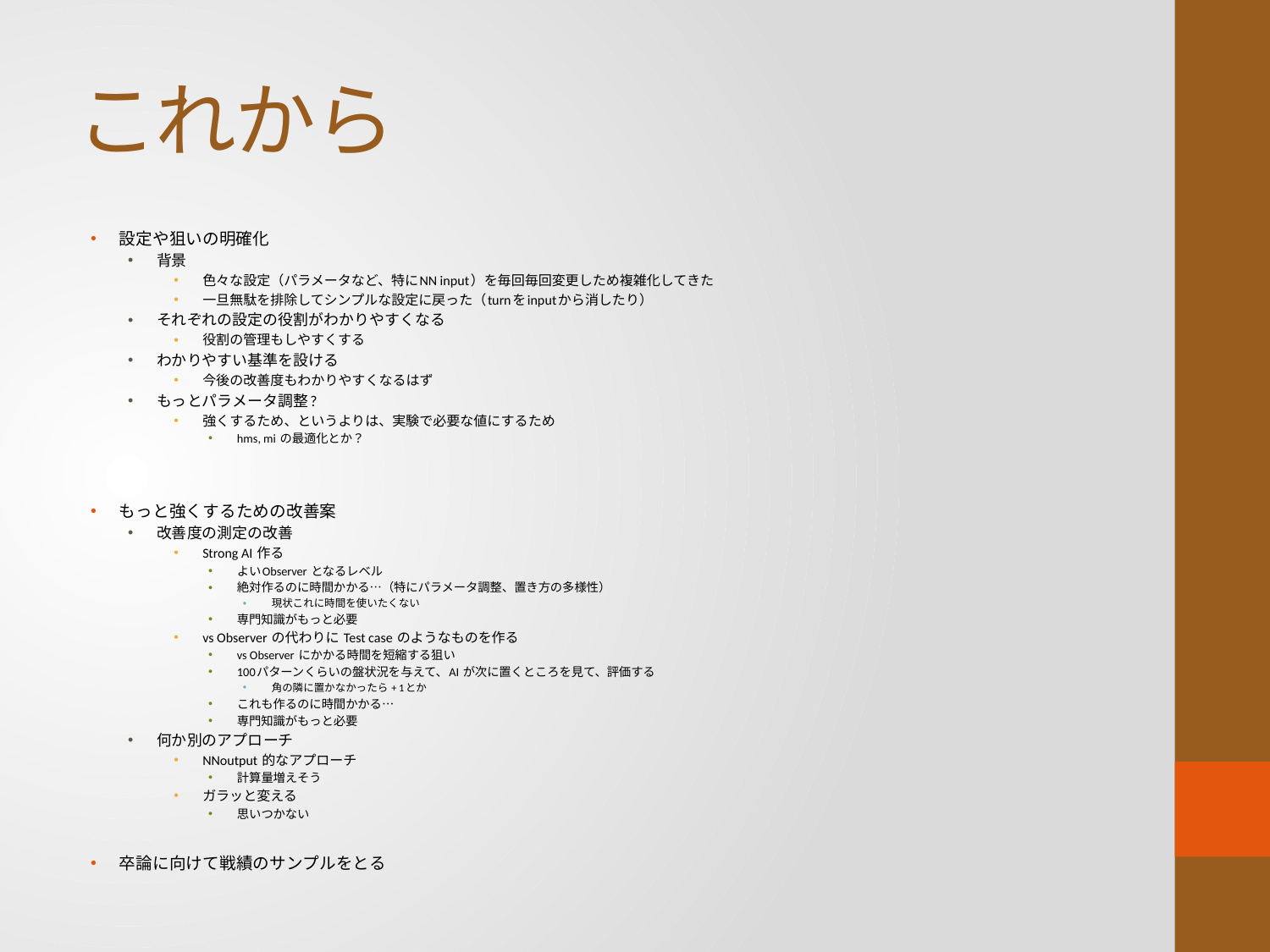

# これから
設定や狙いの明確化
背景
色々な設定（パラメータなど、特にNN input）を毎回毎回変更しため複雑化してきた
一旦無駄を排除してシンプルな設定に戻った（turnをinputから消したり）
それぞれの設定の役割がわかりやすくなる
役割の管理もしやすくする
わかりやすい基準を設ける
今後の改善度もわかりやすくなるはず
もっとパラメータ調整?
強くするため、というよりは、実験で必要な値にするため
hms, mi の最適化とか？

もっと強くするための改善案
改善度の測定の改善
Strong AI 作る
よいObserver となるレベル
絶対作るのに時間かかる…（特にパラメータ調整、置き方の多様性）
現状これに時間を使いたくない
専門知識がもっと必要
vs Observer の代わりに Test case のようなものを作る
vs Observer にかかる時間を短縮する狙い
100パターンくらいの盤状況を与えて、AI が次に置くところを見て、評価する
角の隣に置かなかったら + 1とか
これも作るのに時間かかる…
専門知識がもっと必要
何か別のアプローチ
NNoutput 的なアプローチ
計算量増えそう
ガラッと変える
思いつかない

卒論に向けて戦績のサンプルをとる